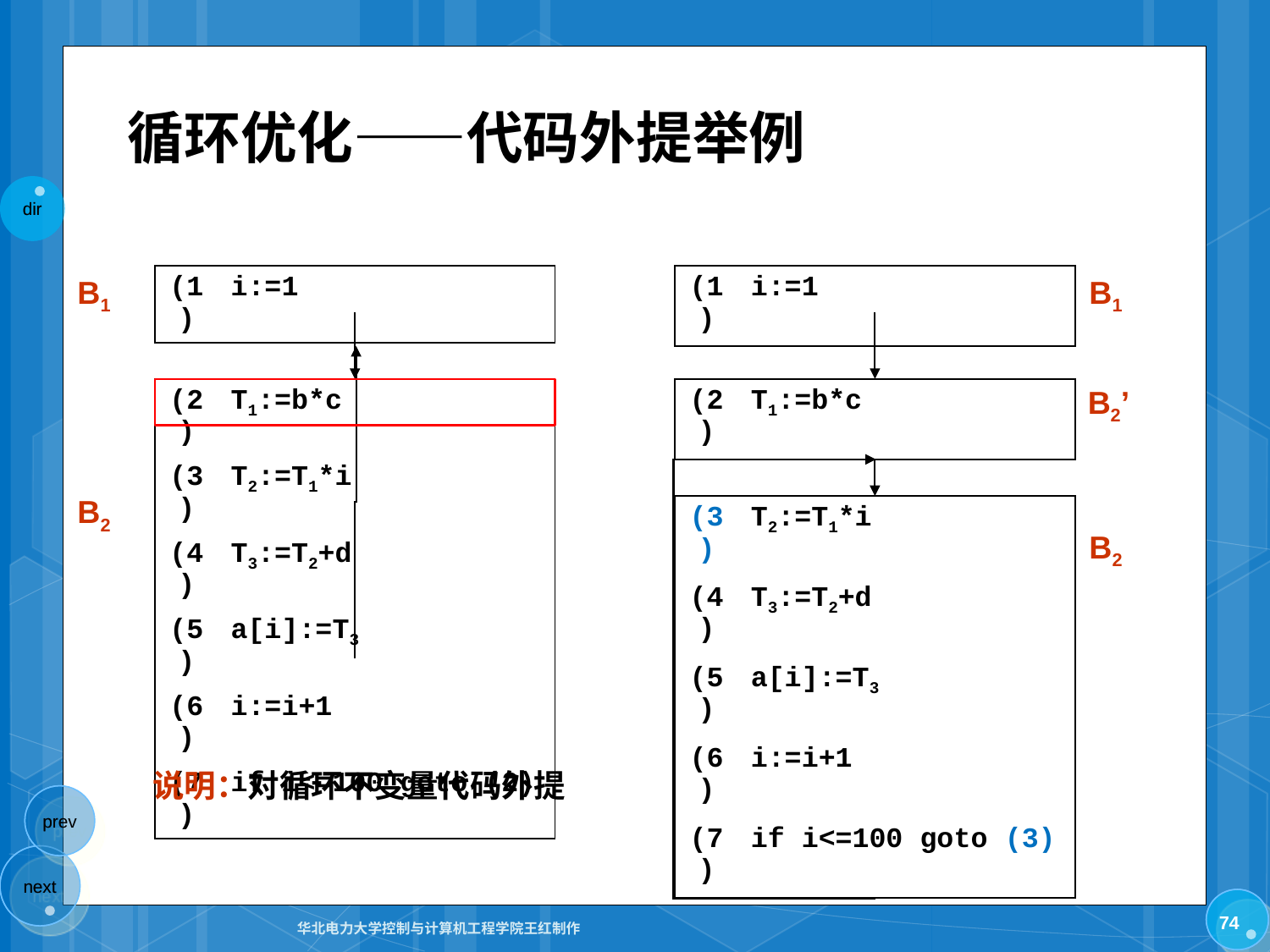

# 循环优化——代码外提举例

B1
| (1) | i:=1 |
| --- | --- |
| (1) | i:=1 |
| --- | --- |
B1

B2’
| (2) | T1:=b\*c |
| --- | --- |
| (3) | T2:=T1\*i |
| (4) | T3:=T2+d |
| (5) | a[i]:=T3 |
| (6) | i:=i+1 |
| (7) | if i<=100 goto (2) |

| (2) | T1:=b\*c |
| --- | --- |

B2
| (3) | T2:=T1\*i |
| --- | --- |
| (4) | T3:=T2+d |
| (5) | a[i]:=T3 |
| (6) | i:=i+1 |
| (7) | if i<=100 goto (3) |
B2
说明：对循环不变量代码外提
74
华北电力大学控制与计算机工程学院王红制作